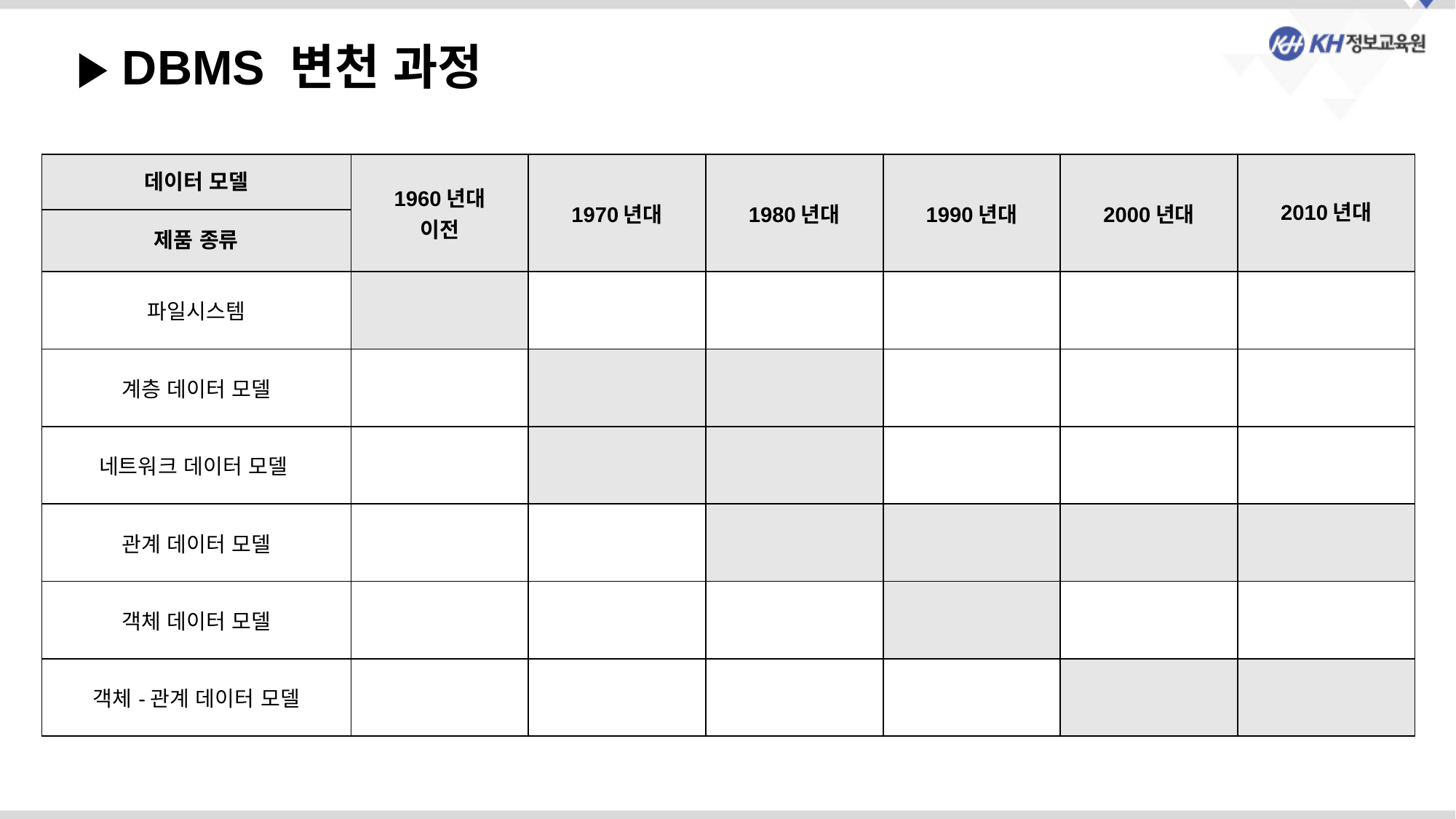

▶ DBMS 변천 과정
| 데이터 모델 | 1960년대 이전 | 1970년대 | 1980년대 | 1990년대 | 2000년대 | 2010년대 |
| --- | --- | --- | --- | --- | --- | --- |
| 제품 종류 |  |  |  |  |  |  |
| 파일시스템 |  |  |  |  |  |  |
| 계층 데이터 모델 |  |  |  |  |  |  |
| 네트워크 데이터 모델 |  |  |  |  |  |  |
| 관계 데이터 모델 |  |  |  |  |  |  |
| 객체 데이터 모델 |  |  |  |  |  |  |
| 객체-관계 데이터 모델 |  |  |  |  |  |  |